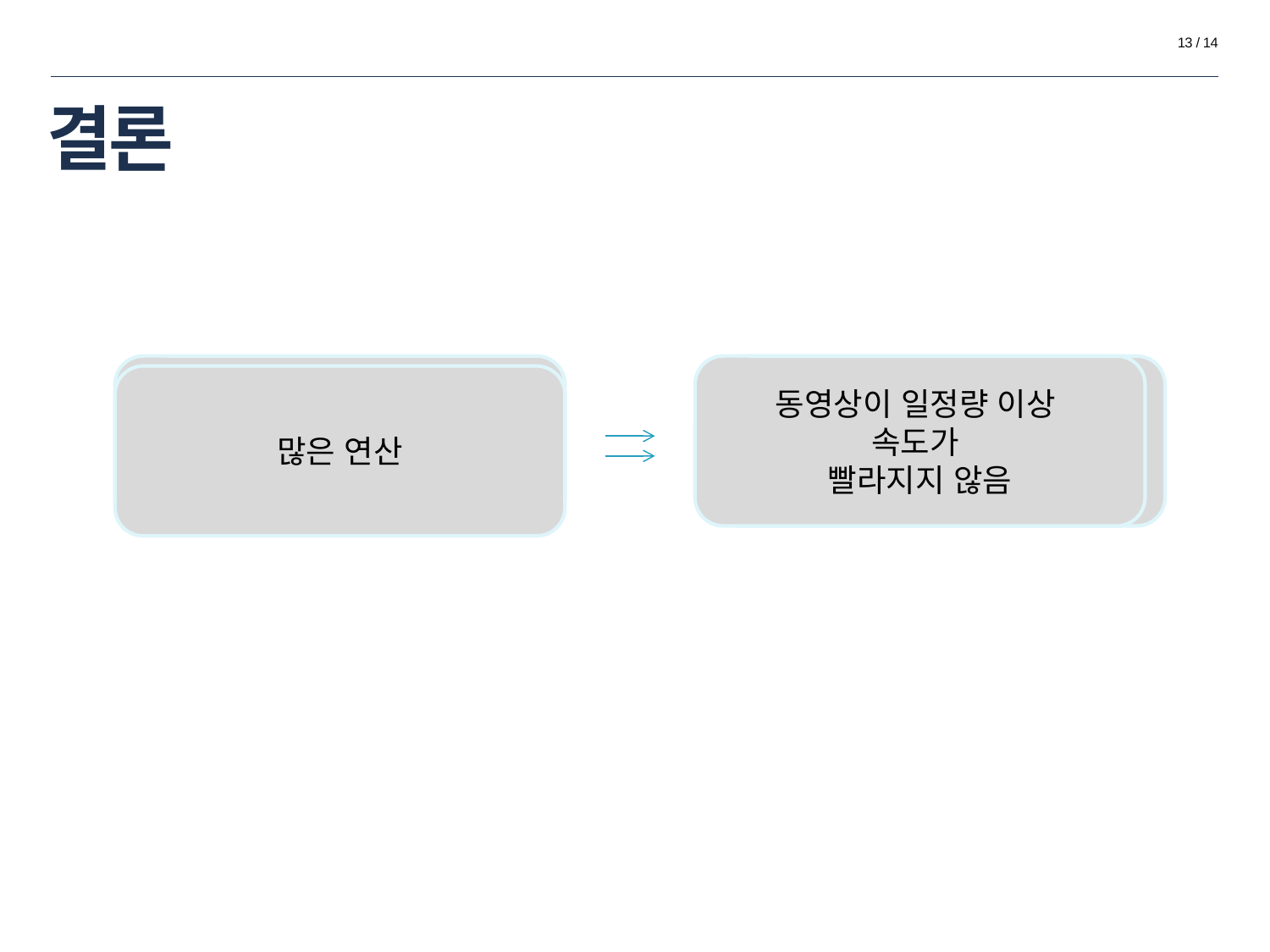

13 / 14
# 결론
살색 검출
동영상이 일정량 이상
속도가
빨라지지 않음
주위 배경과 조명 영향
많은 연산